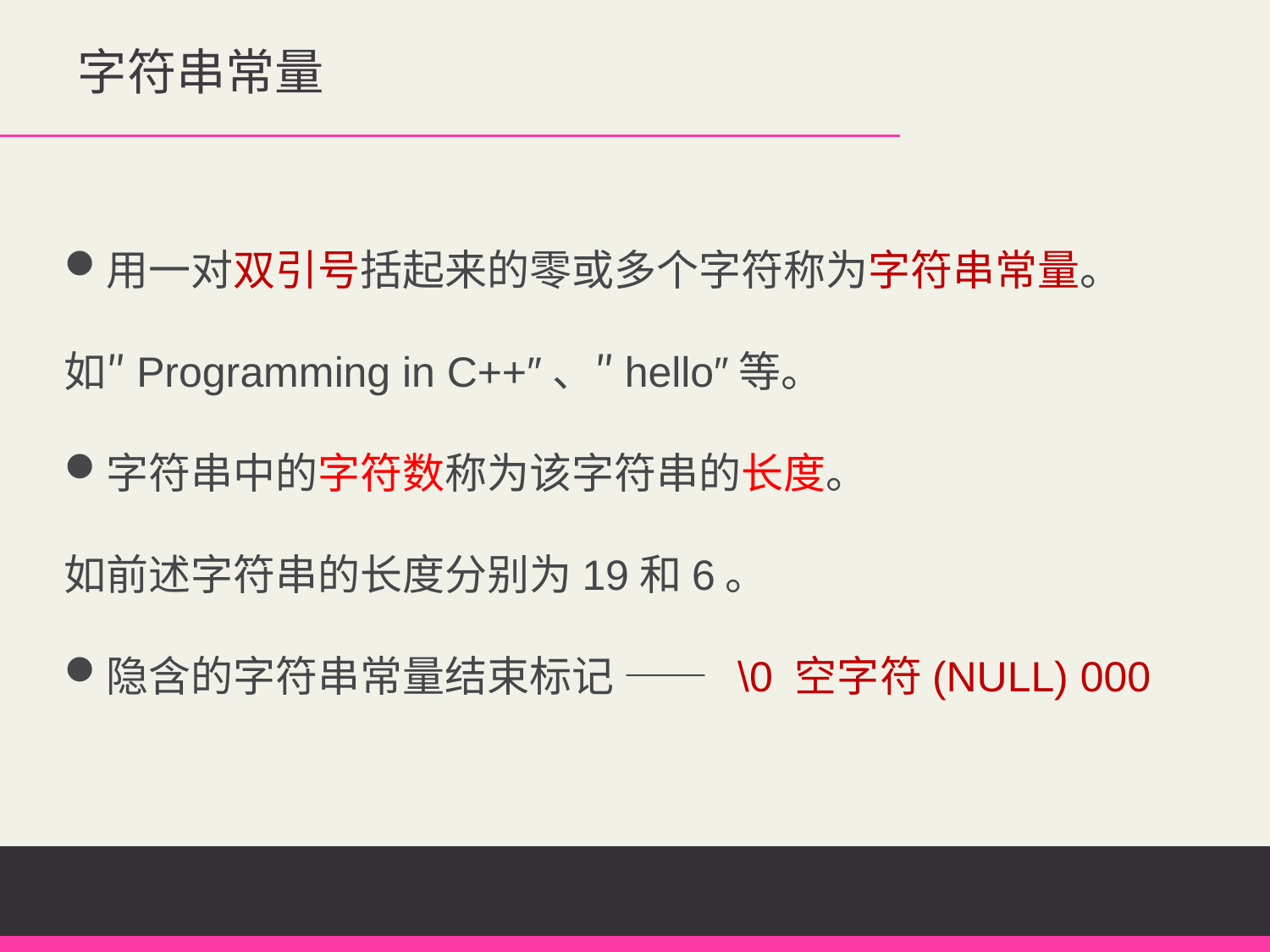

字符串常量
用一对双引号括起来的零或多个字符称为字符串常量。
如″Programming in C++″、″hello″等。
字符串中的字符数称为该字符串的长度。
如前述字符串的长度分别为19和6。
隐含的字符串常量结束标记 ——  \0 空字符(NULL) 000